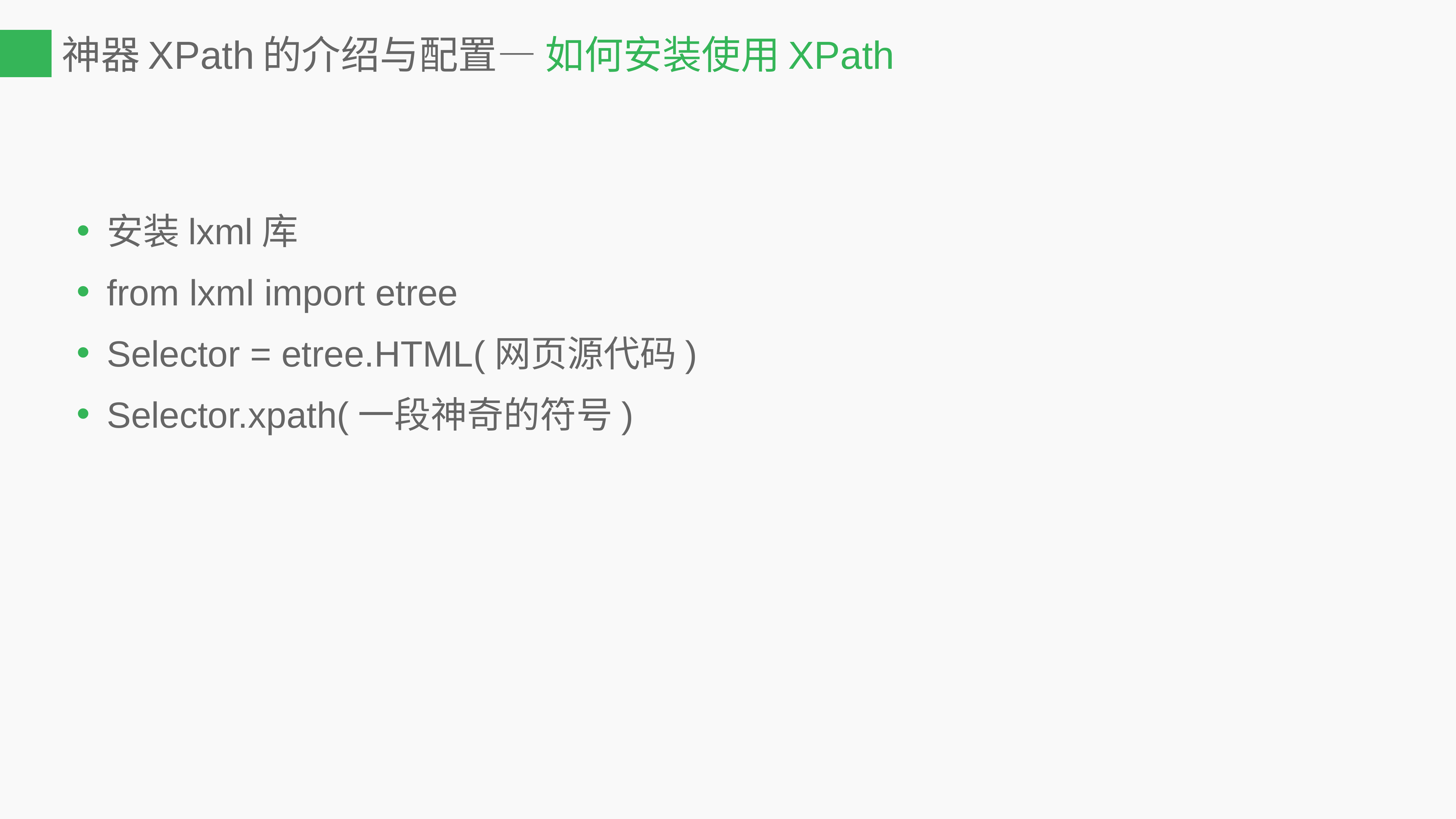

# 神器XPath的介绍与配置— 如何安装使用XPath
安装lxml库
from lxml import etree
Selector = etree.HTML(网页源代码)
Selector.xpath(一段神奇的符号)